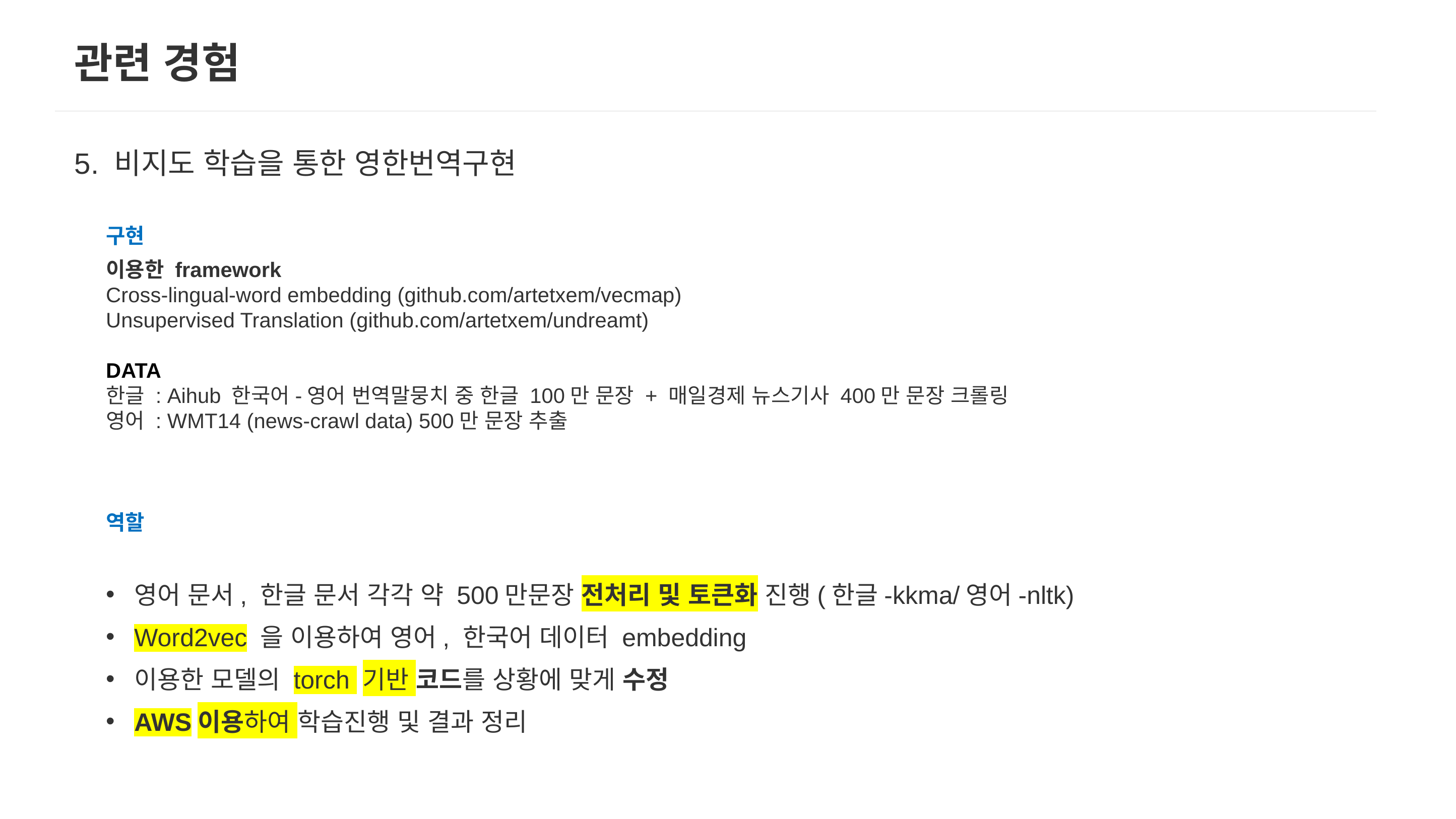

관련 경험
5. 비지도 학습을 통한 영한번역구현
구현
이용한 framework
Cross-lingual-word embedding (github.com/artetxem/vecmap)
Unsupervised Translation (github.com/artetxem/undreamt)

DATA
한글 : Aihub 한국어-영어 번역말뭉치 중 한글 100만 문장 + 매일경제 뉴스기사 400만 문장 크롤링
영어 : WMT14 (news-crawl data) 500만 문장 추출
역할
영어 문서, 한글 문서 각각 약 500만문장 전처리 및 토큰화 진행(한글-kkma/영어-nltk)
Word2vec 을 이용하여 영어, 한국어 데이터 embedding
이용한 모델의 torch 기반 코드를 상황에 맞게 수정
AWS이용하여 학습진행 및 결과 정리